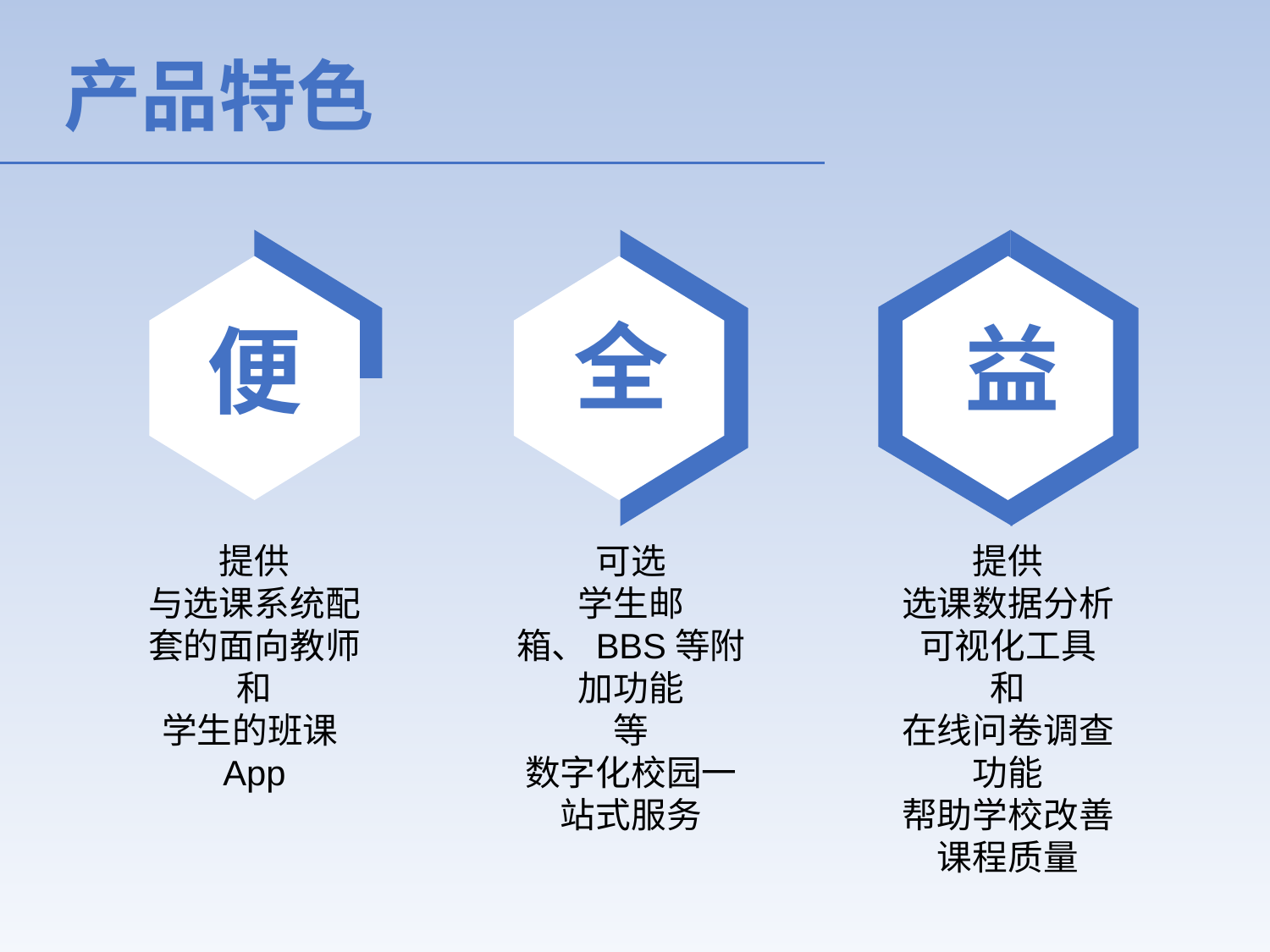

产品特色

全
益
便

提供
与选课系统配套的面向教师和
学生的班课App
可选
学生邮箱、BBS等附加功能
等
数字化校园一站式服务
提供
选课数据分析可视化工具
和
在线问卷调查功能
帮助学校改善课程质量